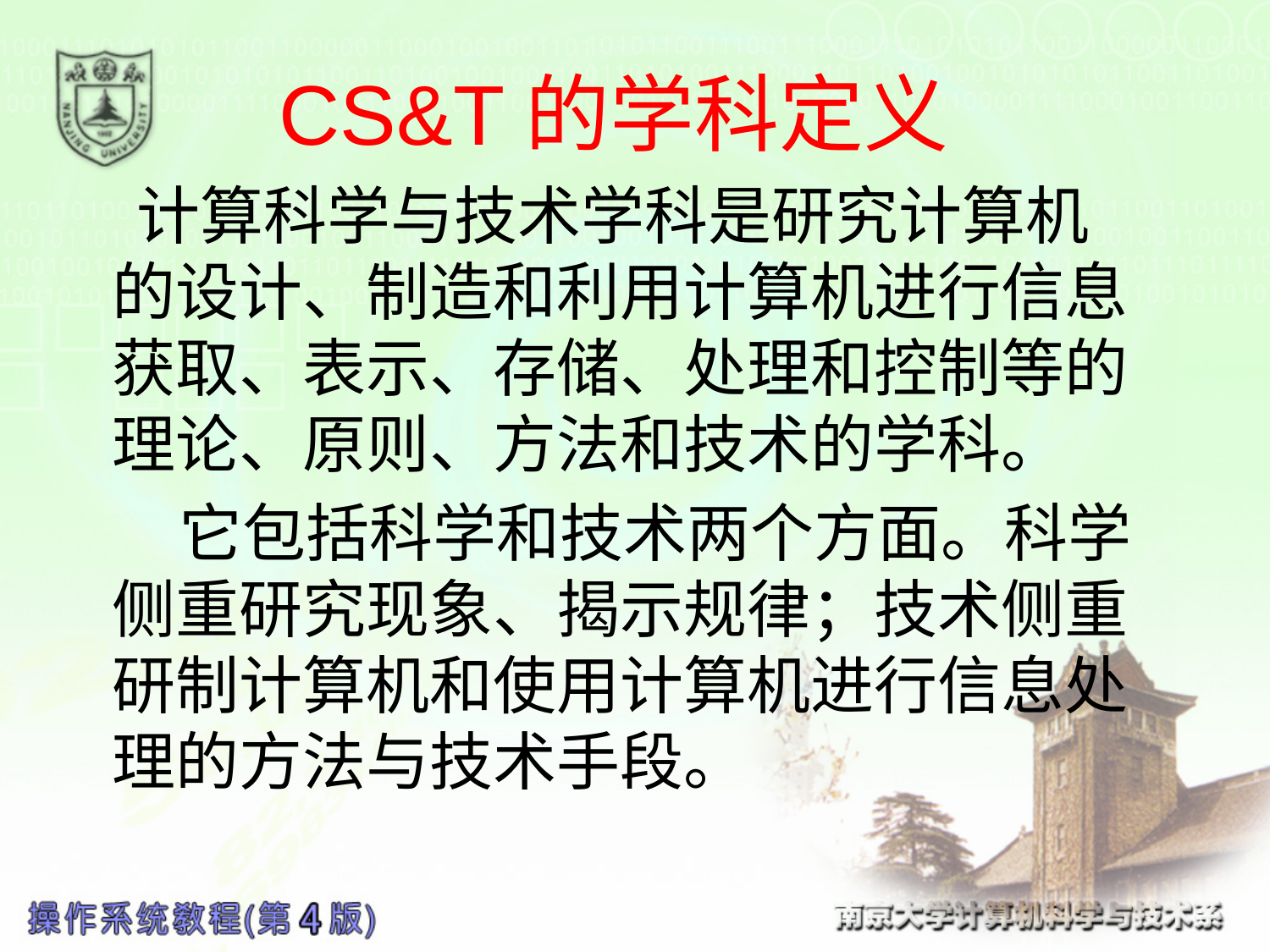

# CS&T的学科定义
    计算科学与技术学科是研究计算机的设计、制造和利用计算机进行信息获取、表示、存储、处理和控制等的理论、原则、方法和技术的学科。
       它包括科学和技术两个方面。科学侧重研究现象、揭示规律；技术侧重研制计算机和使用计算机进行信息处理的方法与技术手段。